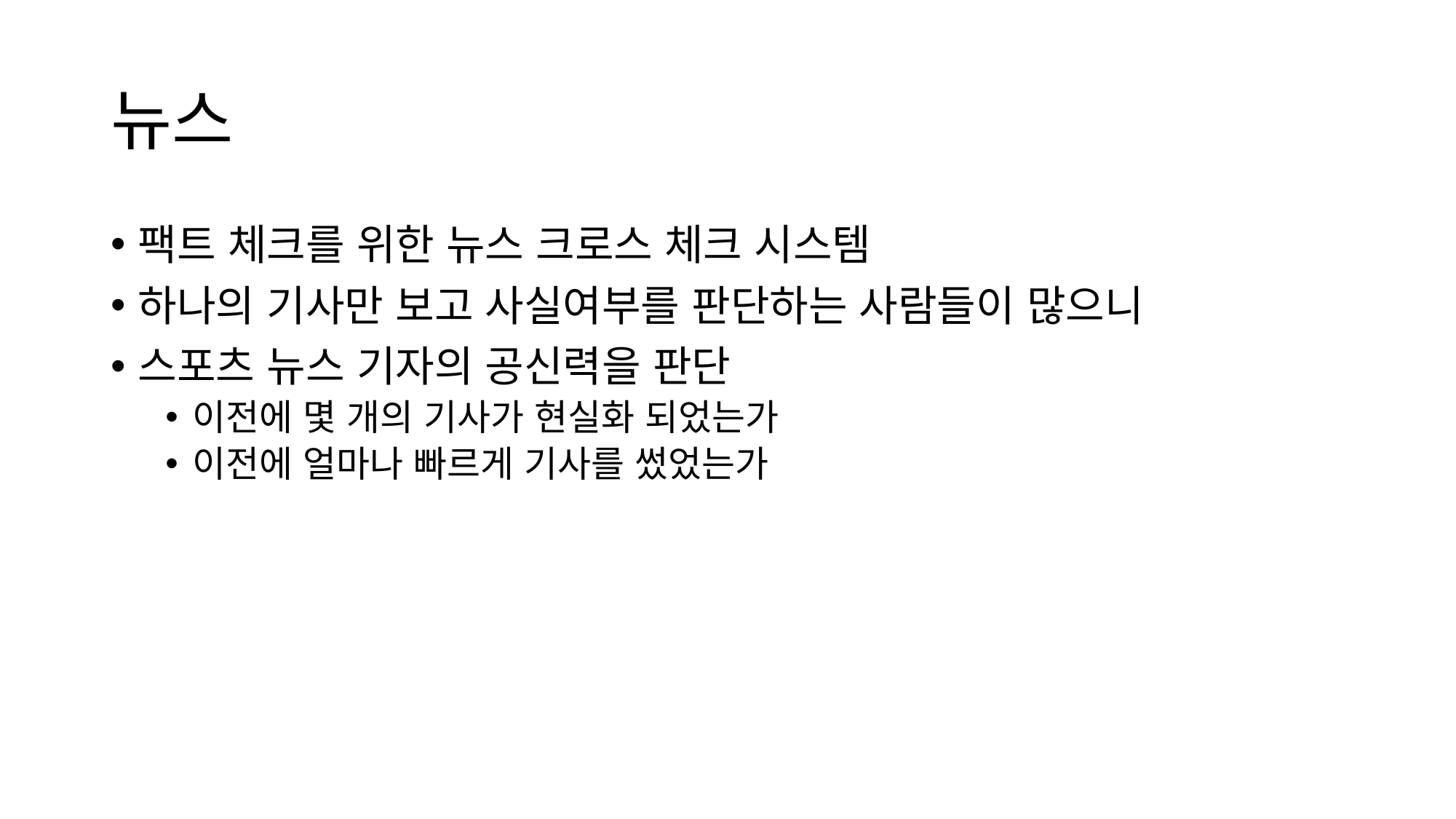

# 뉴스
팩트 체크를 위한 뉴스 크로스 체크 시스템
하나의 기사만 보고 사실여부를 판단하는 사람들이 많으니
스포츠 뉴스 기자의 공신력을 판단
이전에 몇 개의 기사가 현실화 되었는가
이전에 얼마나 빠르게 기사를 썼었는가